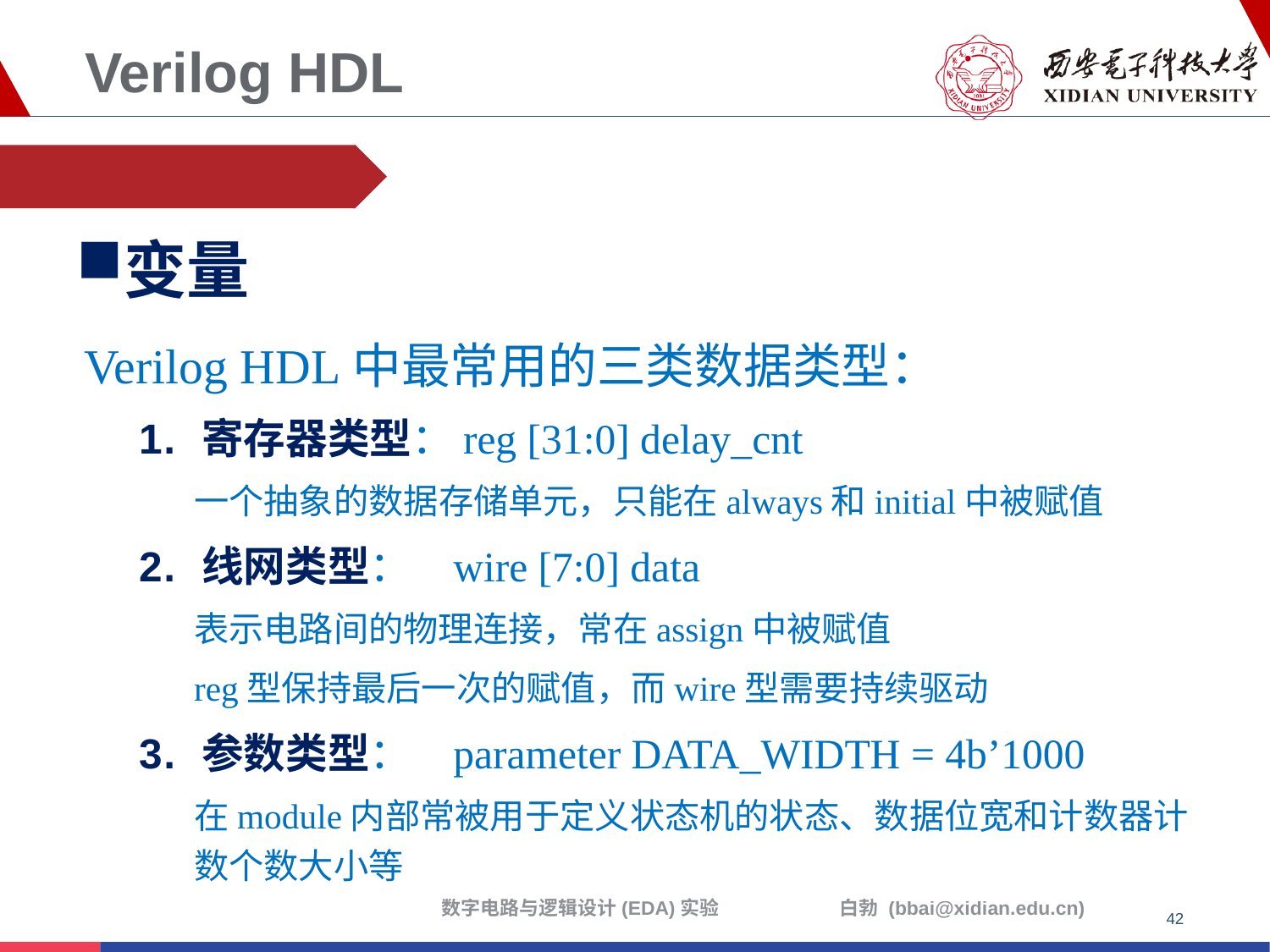

# Verilog HDL
变量
Verilog HDL中最常用的三类数据类型：
寄存器类型：reg [31:0] delay_cnt
一个抽象的数据存储单元，只能在always和initial中被赋值
线网类型：	wire [7:0] data
表示电路间的物理连接，常在assign中被赋值
reg型保持最后一次的赋值，而wire型需要持续驱动
参数类型：	parameter DATA_WIDTH = 4b’1000
在module内部常被用于定义状态机的状态、数据位宽和计数器计数个数大小等

42